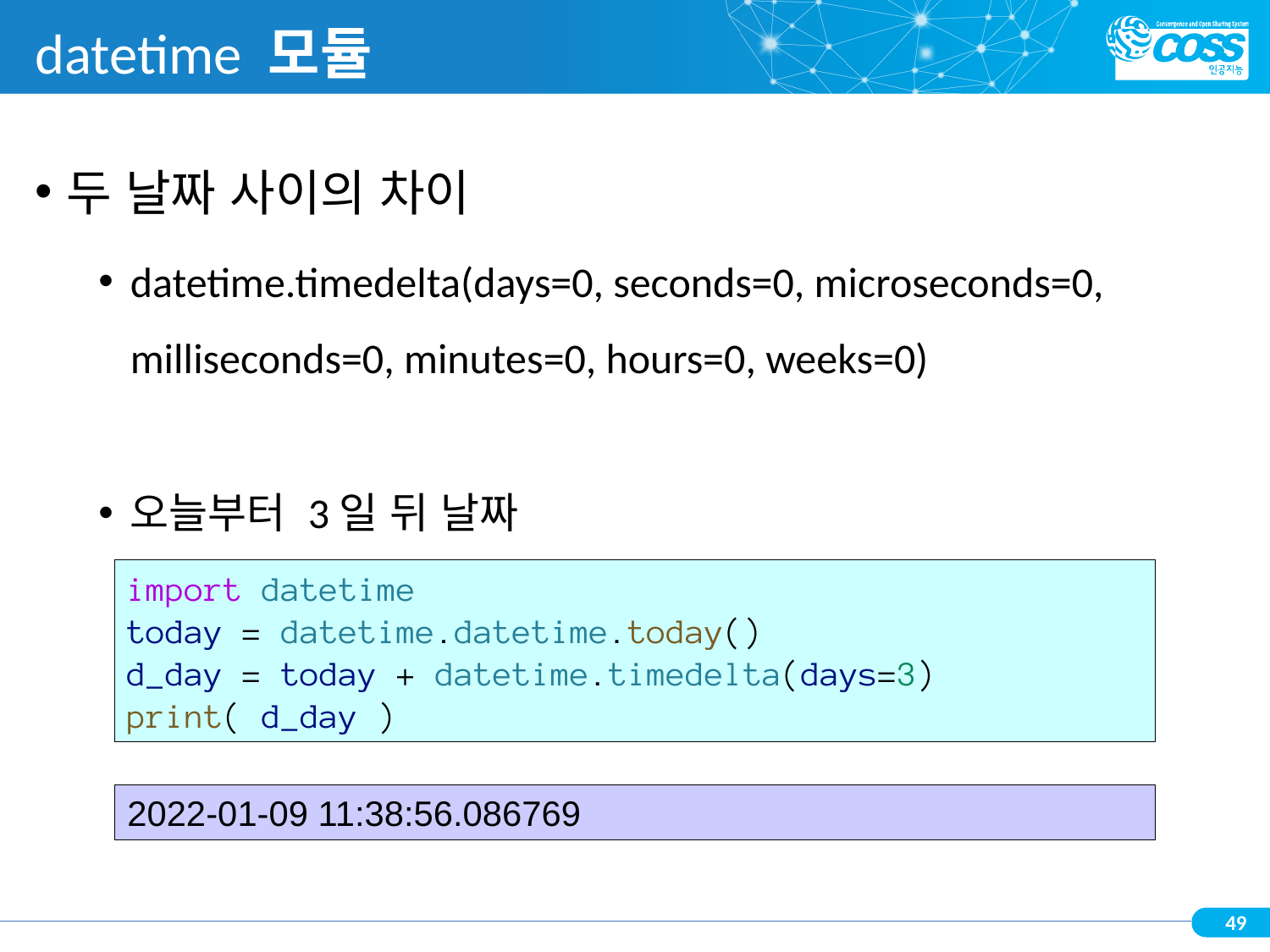

# datetime 모듈
두 날짜 사이의 차이
datetime.timedelta(days=0, seconds=0, microseconds=0, milliseconds=0, minutes=0, hours=0, weeks=0)

오늘부터 3일 뒤 날짜

import datetime
today = datetime.datetime.today()
d_day = today + datetime.timedelta(days=3)
print( d_day )
2022-01-09 11:38:56.086769
49